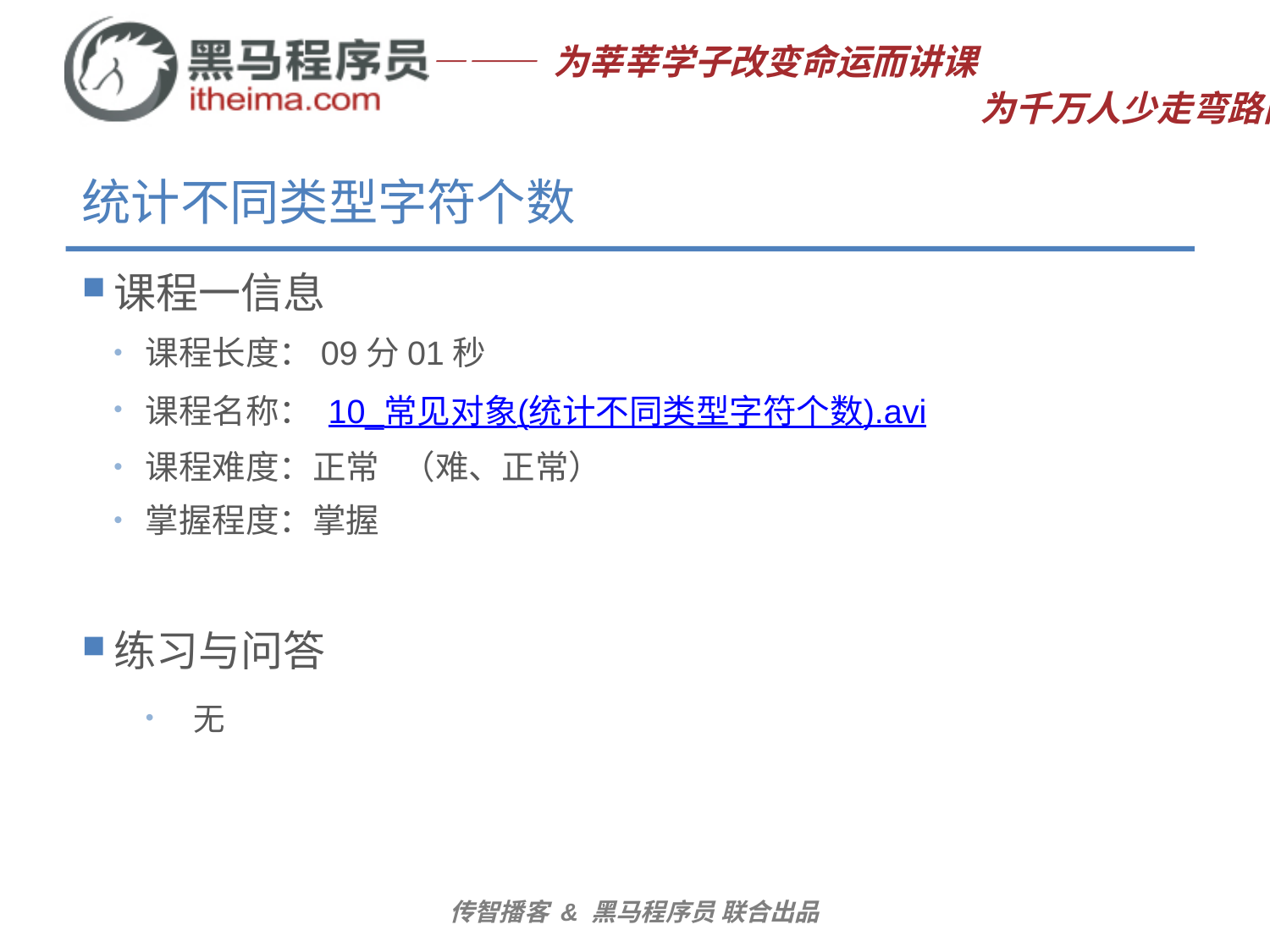

# 统计不同类型字符个数
课程一信息
课程长度：09分01秒
课程名称： 10_常见对象(统计不同类型字符个数).avi
课程难度：正常   （难、正常）
掌握程度：掌握

练习与问答
无